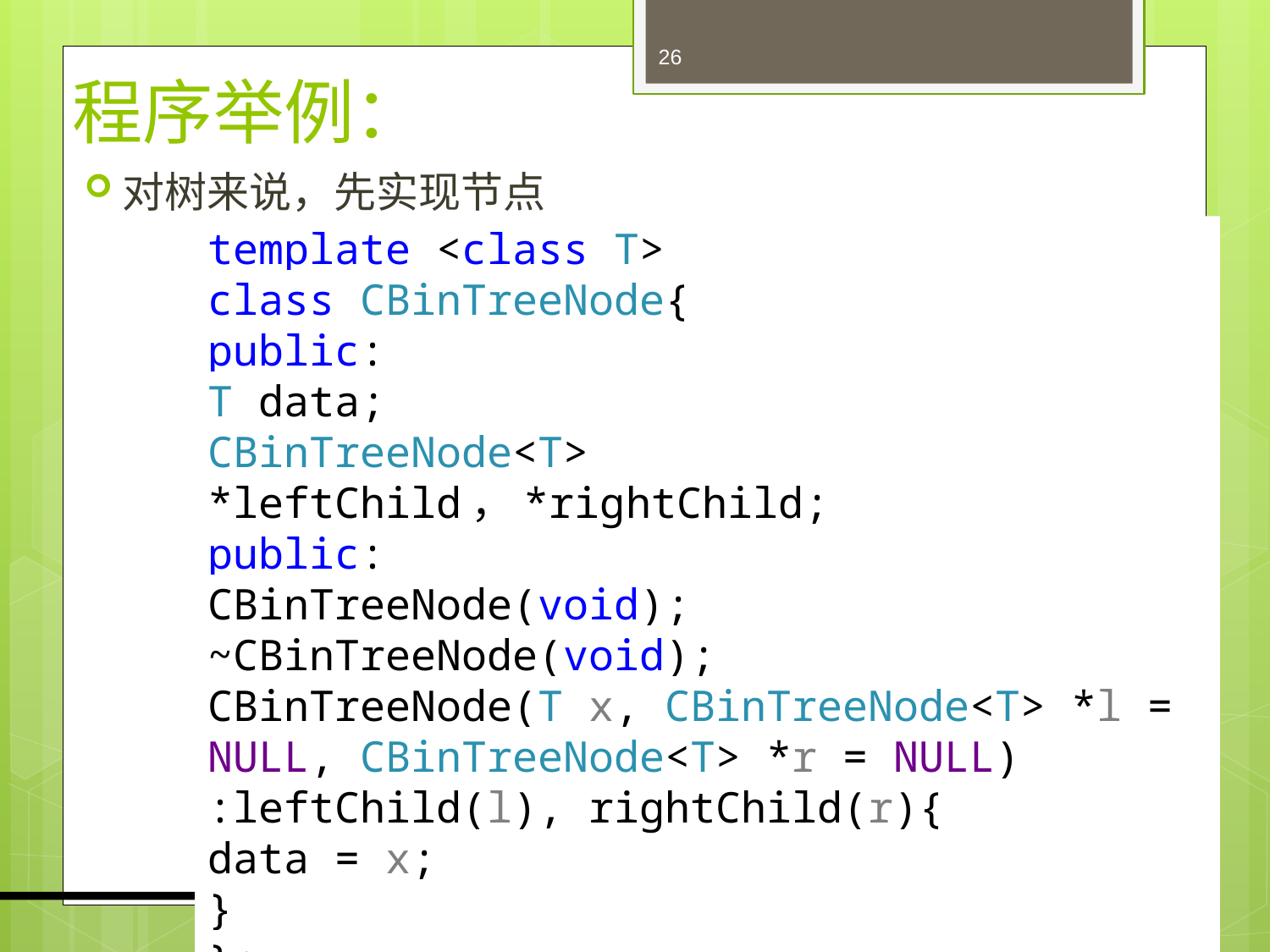

# 程序举例：
26
对树来说，先实现节点
template <class T>
class CBinTreeNode{
public:
T data;
CBinTreeNode<T> *leftChild，*rightChild;
public:
CBinTreeNode(void);
~CBinTreeNode(void);
CBinTreeNode(T x, CBinTreeNode<T> *l = NULL, CBinTreeNode<T> *r = NULL)
:leftChild(l), rightChild(r){
data = x;
}
};